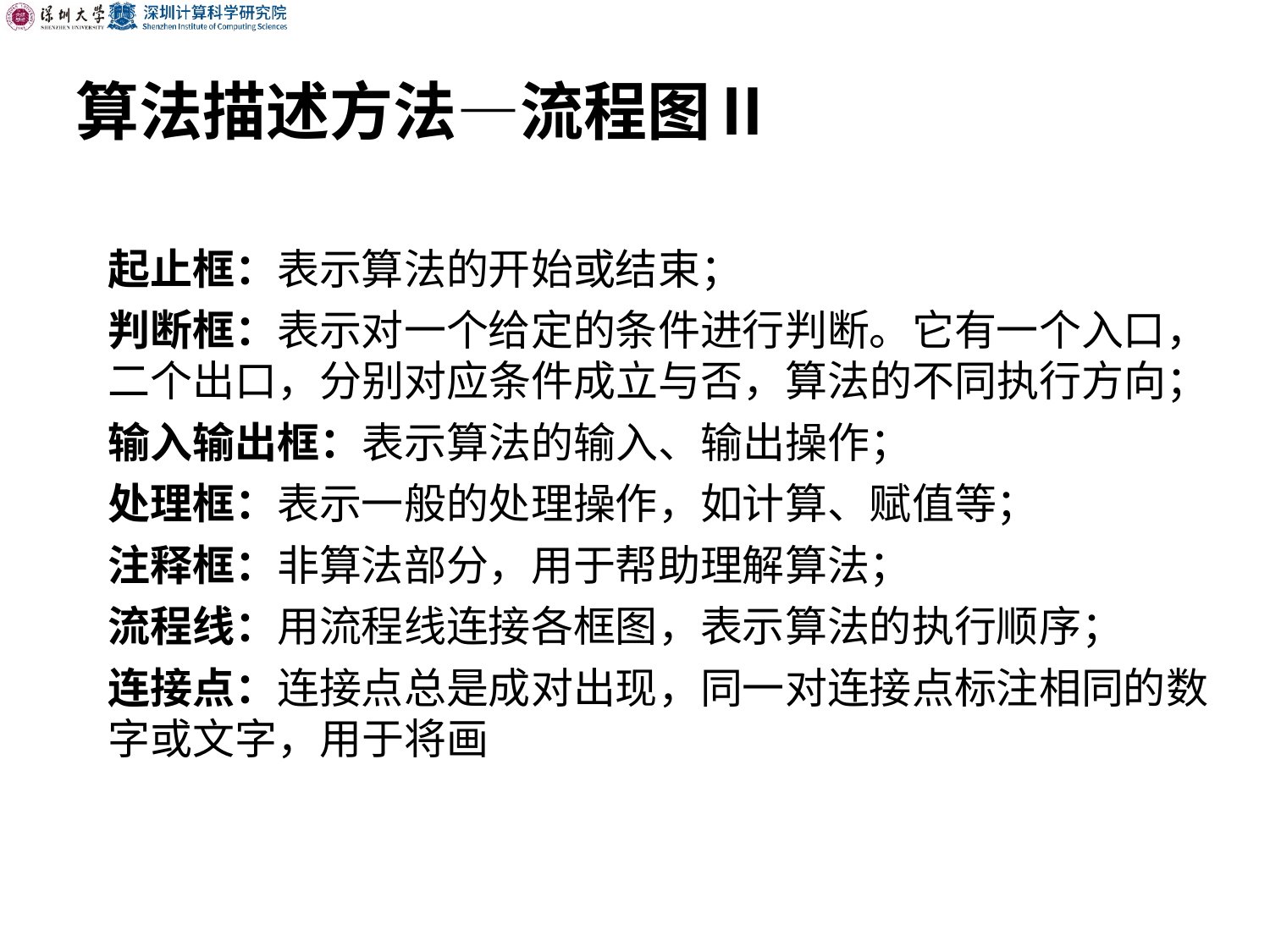

算法描述方法—流程图Ⅱ
起止框：表示算法的开始或结束；
判断框：表示对一个给定的条件进行判断。它有一个入口，二个出口，分别对应条件成立与否，算法的不同执行方向；
输入输出框：表示算法的输入、输出操作；
处理框：表示一般的处理操作，如计算、赋值等；
注释框：非算法部分，用于帮助理解算法；
流程线：用流程线连接各框图，表示算法的执行顺序；
连接点：连接点总是成对出现，同一对连接点标注相同的数字或文字，用于将画